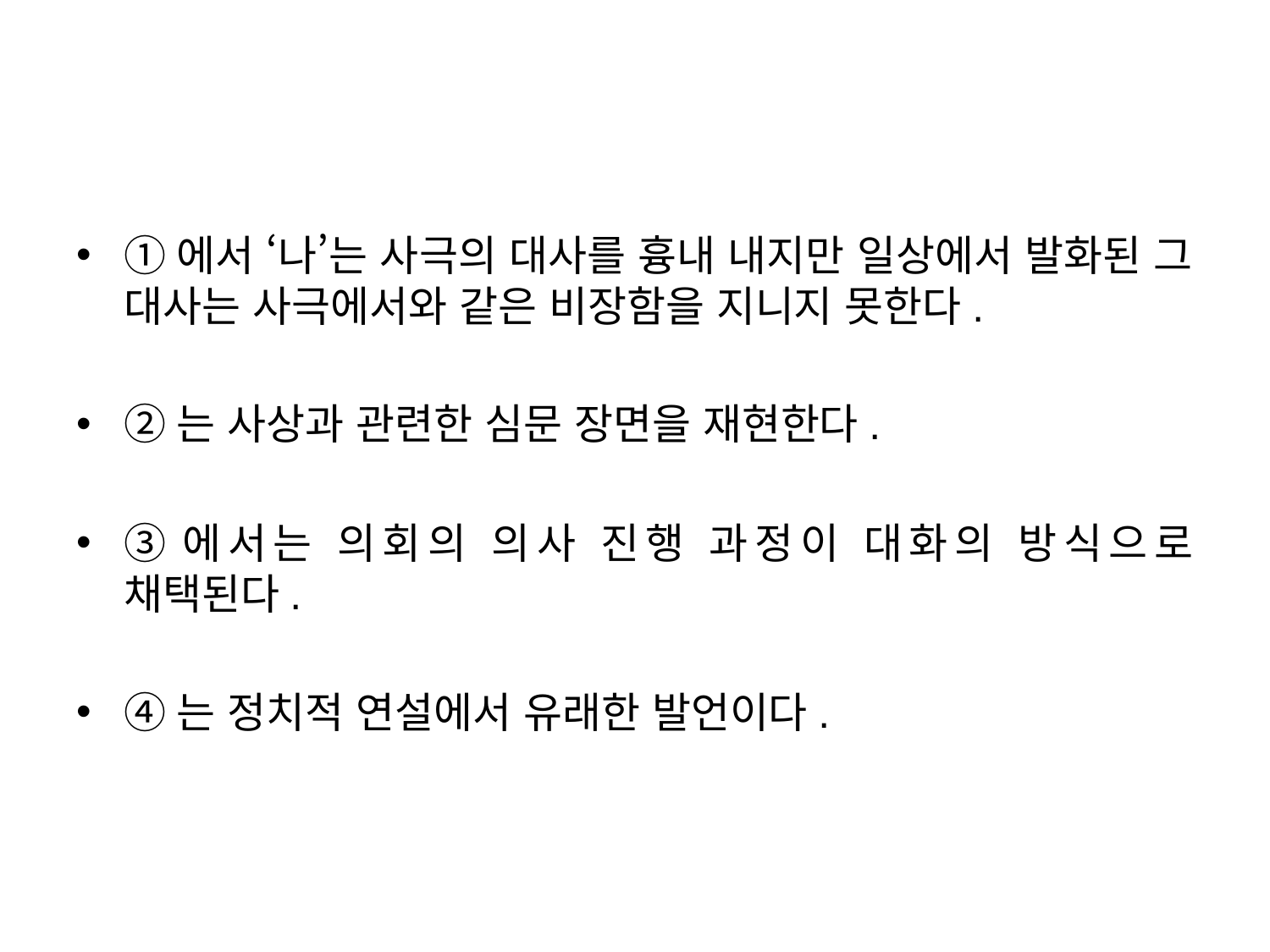

①에서 ‘나’는 사극의 대사를 흉내 내지만 일상에서 발화된 그 대사는 사극에서와 같은 비장함을 지니지 못한다.

②는 사상과 관련한 심문 장면을 재현한다.

③에서는 의회의 의사 진행 과정이 대화의 방식으로 채택된다.

④는 정치적 연설에서 유래한 발언이다.